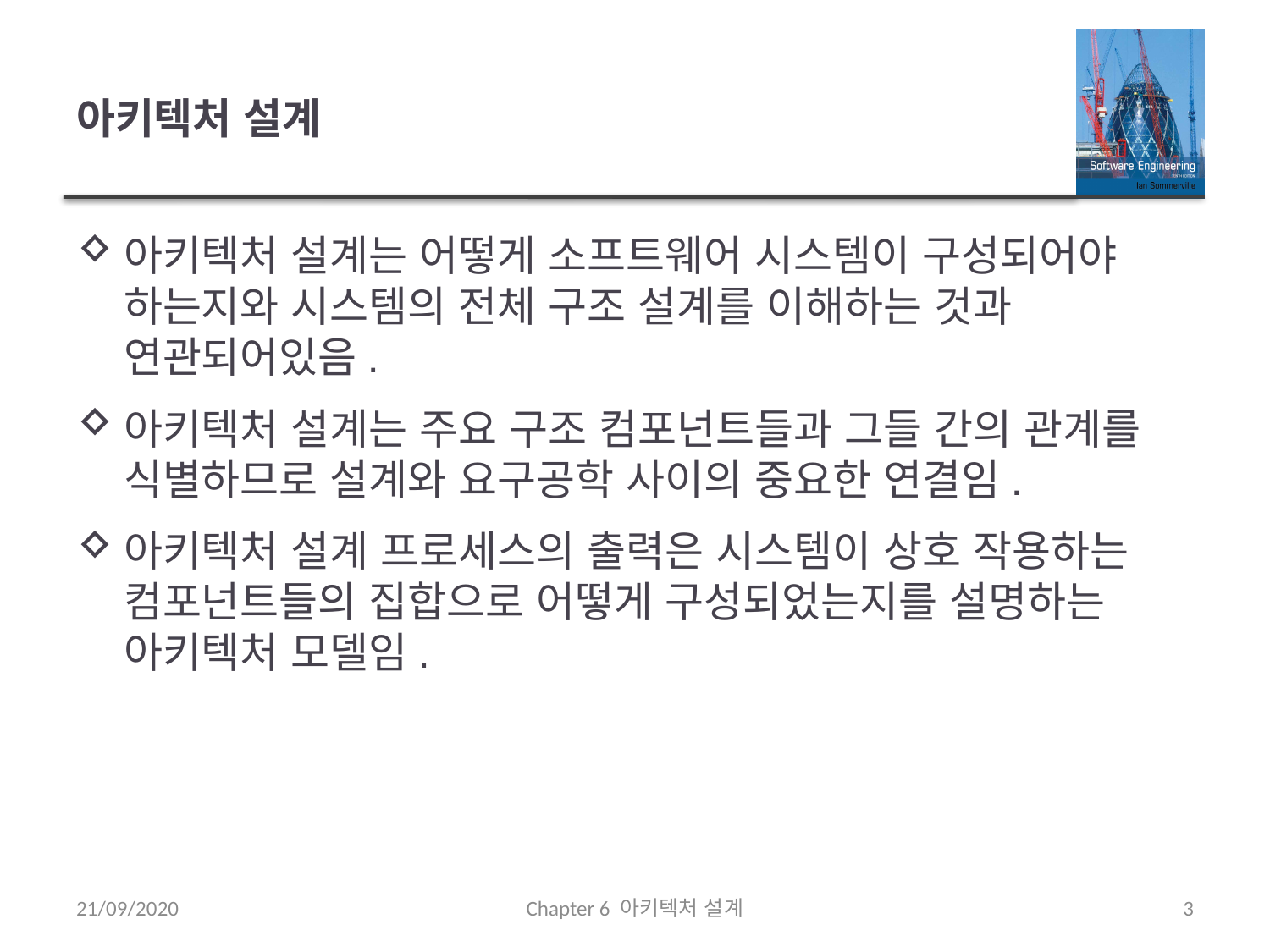

# 아키텍처 설계
아키텍처 설계는 어떻게 소프트웨어 시스템이 구성되어야 하는지와 시스템의 전체 구조 설계를 이해하는 것과 연관되어있음.
아키텍처 설계는 주요 구조 컴포넌트들과 그들 간의 관계를 식별하므로 설계와 요구공학 사이의 중요한 연결임.
아키텍처 설계 프로세스의 출력은 시스템이 상호 작용하는 컴포넌트들의 집합으로 어떻게 구성되었는지를 설명하는 아키텍처 모델임.

21/09/2020
Chapter 6 아키텍처 설계
3